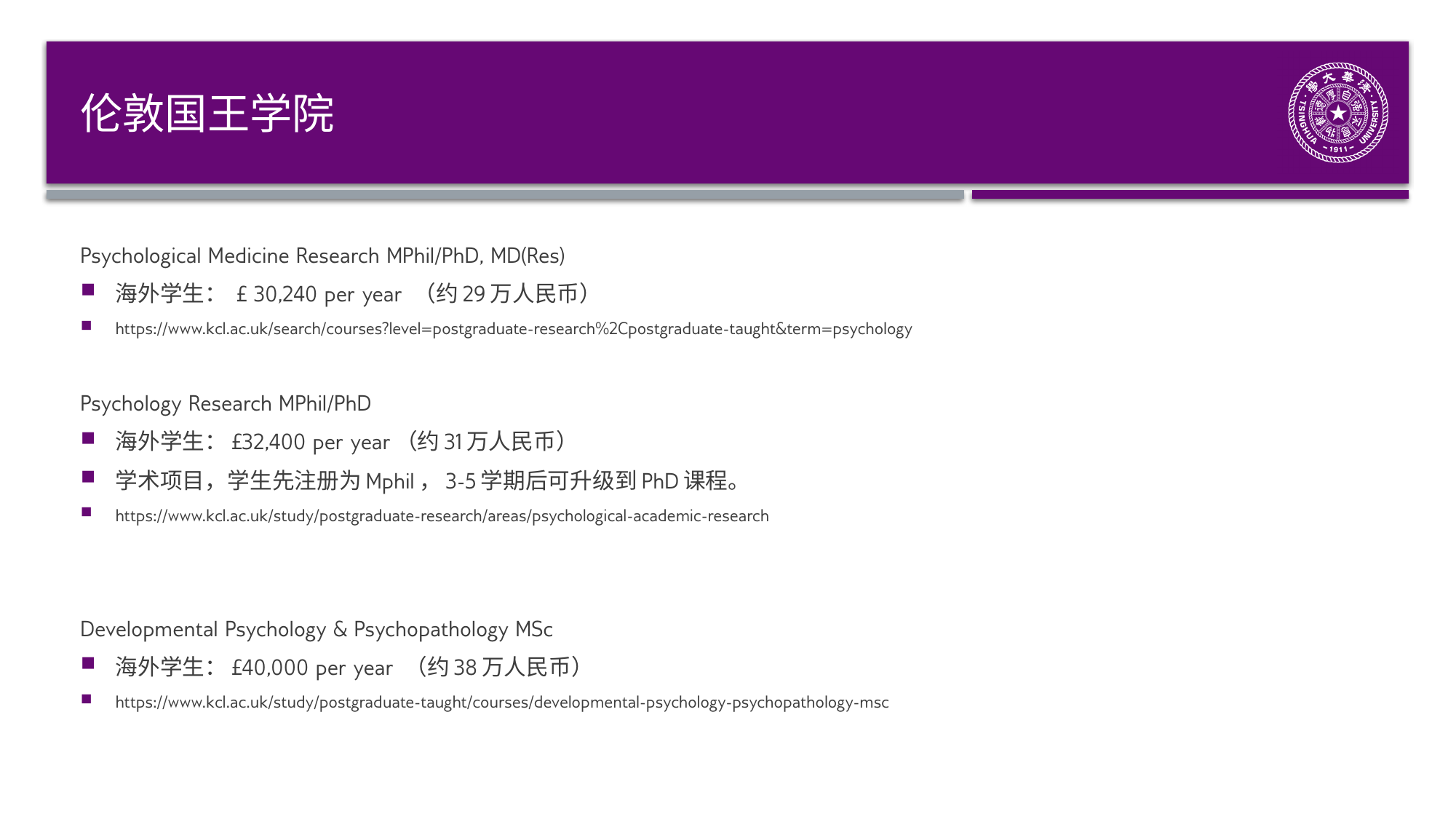

# 伦敦国王学院
Psychological Medicine Research MPhil/PhD, MD(Res)
海外学生： £ 30,240 per year （约29万人民币）
https://www.kcl.ac.uk/search/courses?level=postgraduate-research%2Cpostgraduate-taught&term=psychology

Psychology Research MPhil/PhD
海外学生：£32,400 per year（约31万人民币）
学术项目，学生先注册为Mphil，3-5学期后可升级到PhD课程。
https://www.kcl.ac.uk/study/postgraduate-research/areas/psychological-academic-research

Developmental Psychology & Psychopathology MSc
海外学生：£40,000 per year （约38万人民币）
https://www.kcl.ac.uk/study/postgraduate-taught/courses/developmental-psychology-psychopathology-msc